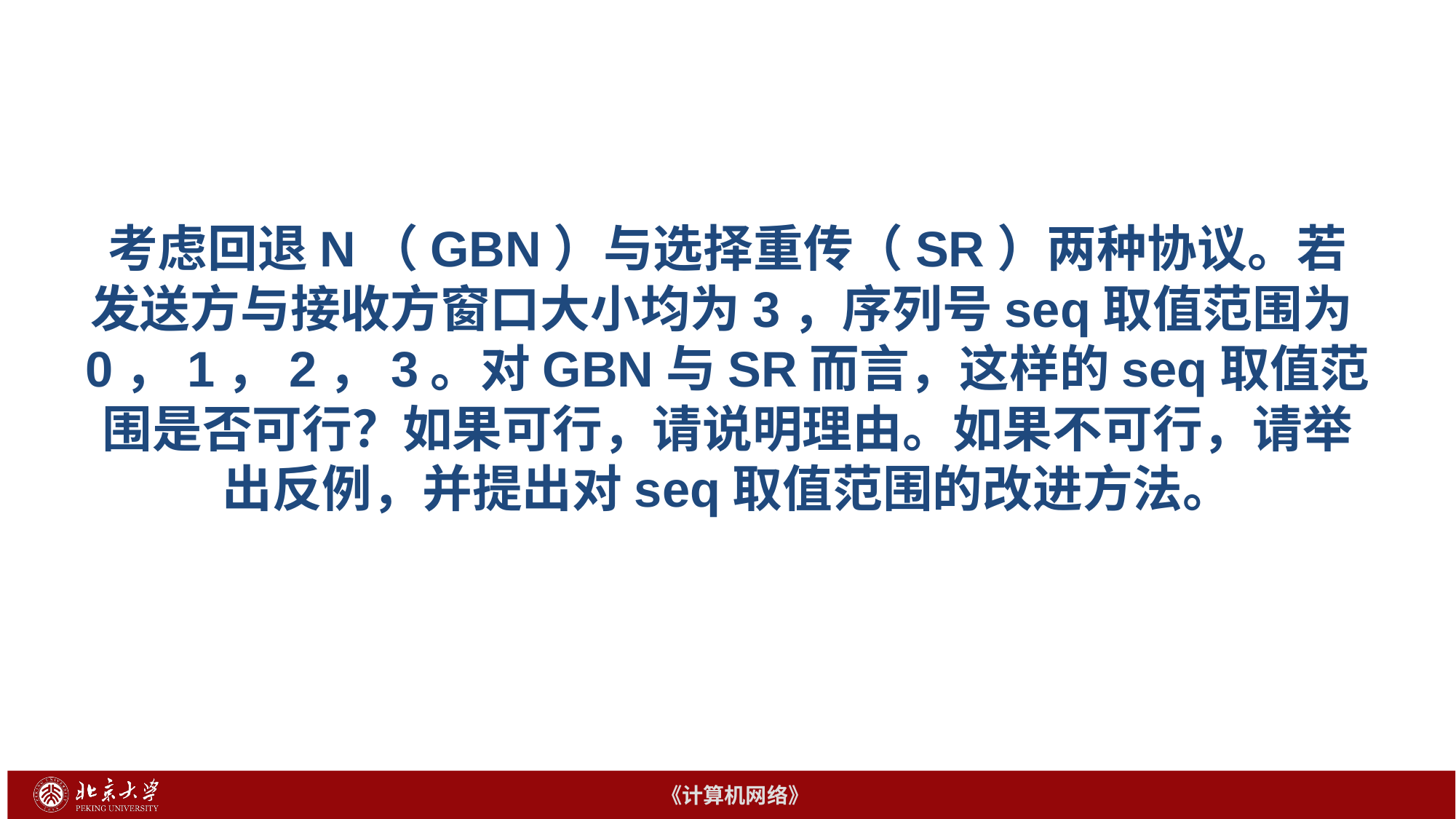

# 考虑回退N（GBN）与选择重传（SR）两种协议。若发送方与接收方窗口大小均为3，序列号seq取值范围为0，1，2，3。对GBN与SR而言，这样的seq取值范围是否可行？如果可行，请说明理由。如果不可行，请举出反例，并提出对seq取值范围的改进方法。